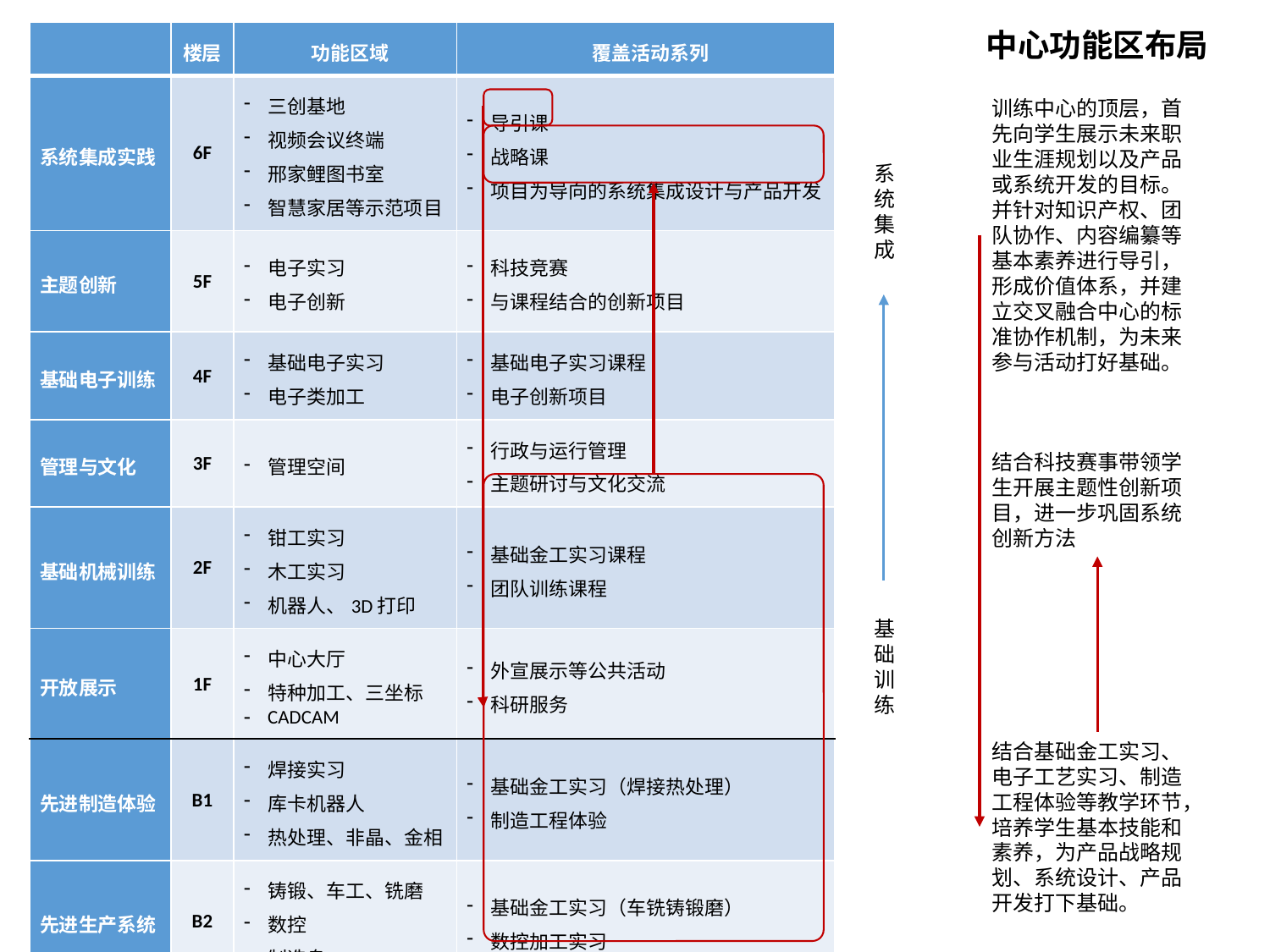

中心功能区布局
|  | 楼层 | 功能区域 | 覆盖活动系列 |
| --- | --- | --- | --- |
| 系统集成实践 | 6F | 三创基地 视频会议终端 邢家鲤图书室 智慧家居等示范项目 | 导引课 战略课 项目为导向的系统集成设计与产品开发 |
| 主题创新 | 5F | 电子实习 电子创新 | 科技竞赛 与课程结合的创新项目 |
| 基础电子训练 | 4F | 基础电子实习 电子类加工 | 基础电子实习课程 电子创新项目 |
| 管理与文化 | 3F | 管理空间 | 行政与运行管理 主题研讨与文化交流 |
| 基础机械训练 | 2F | 钳工实习 木工实习 机器人、3D打印 | 基础金工实习课程 团队训练课程 |
| 开放展示 | 1F | 中心大厅 特种加工、三坐标 CADCAM | 外宣展示等公共活动 科研服务 |
| 先进制造体验 | B1 | 焊接实习 库卡机器人 热处理、非晶、金相 | 基础金工实习（焊接热处理） 制造工程体验 |
| 先进生产系统 | B2 | 铸锻、车工、铣磨 数控 制造岛 | 基础金工实习（车铣铸锻磨） 数控加工实习 |
| 基础制造 | B4 | 消失模铸造 | 基础金工实习（消失模铸造） 科研服务 |

训练中心的顶层，首先向学生展示未来职业生涯规划以及产品或系统开发的目标。并针对知识产权、团队协作、内容编纂等基本素养进行导引，形成价值体系，并建立交叉融合中心的标准协作机制，为未来参与活动打好基础。

系统集成
结合科技赛事带领学生开展主题性创新项目，进一步巩固系统创新方法

基础训练
结合基础金工实习、电子工艺实习、制造工程体验等教学环节，培养学生基本技能和素养，为产品战略规划、系统设计、产品开发打下基础。